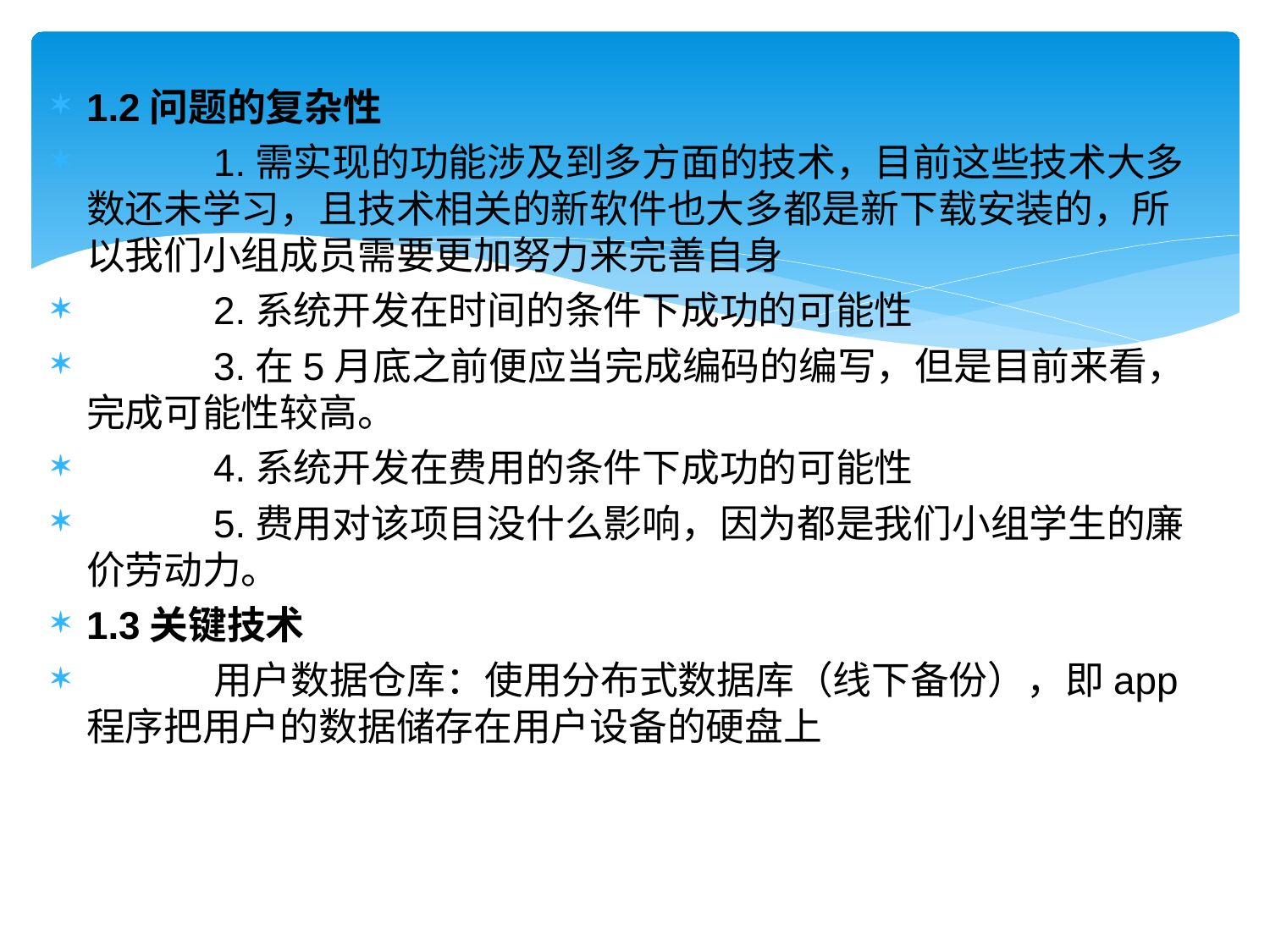

1.2问题的复杂性
	1.需实现的功能涉及到多方面的技术，目前这些技术大多数还未学习，且技术相关的新软件也大多都是新下载安装的，所以我们小组成员需要更加努力来完善自身
	2.系统开发在时间的条件下成功的可能性
	3.在5月底之前便应当完成编码的编写，但是目前来看，完成可能性较高。
	4.系统开发在费用的条件下成功的可能性
	5.费用对该项目没什么影响，因为都是我们小组学生的廉价劳动力。
1.3关键技术
	用户数据仓库：使用分布式数据库（线下备份），即app程序把用户的数据储存在用户设备的硬盘上